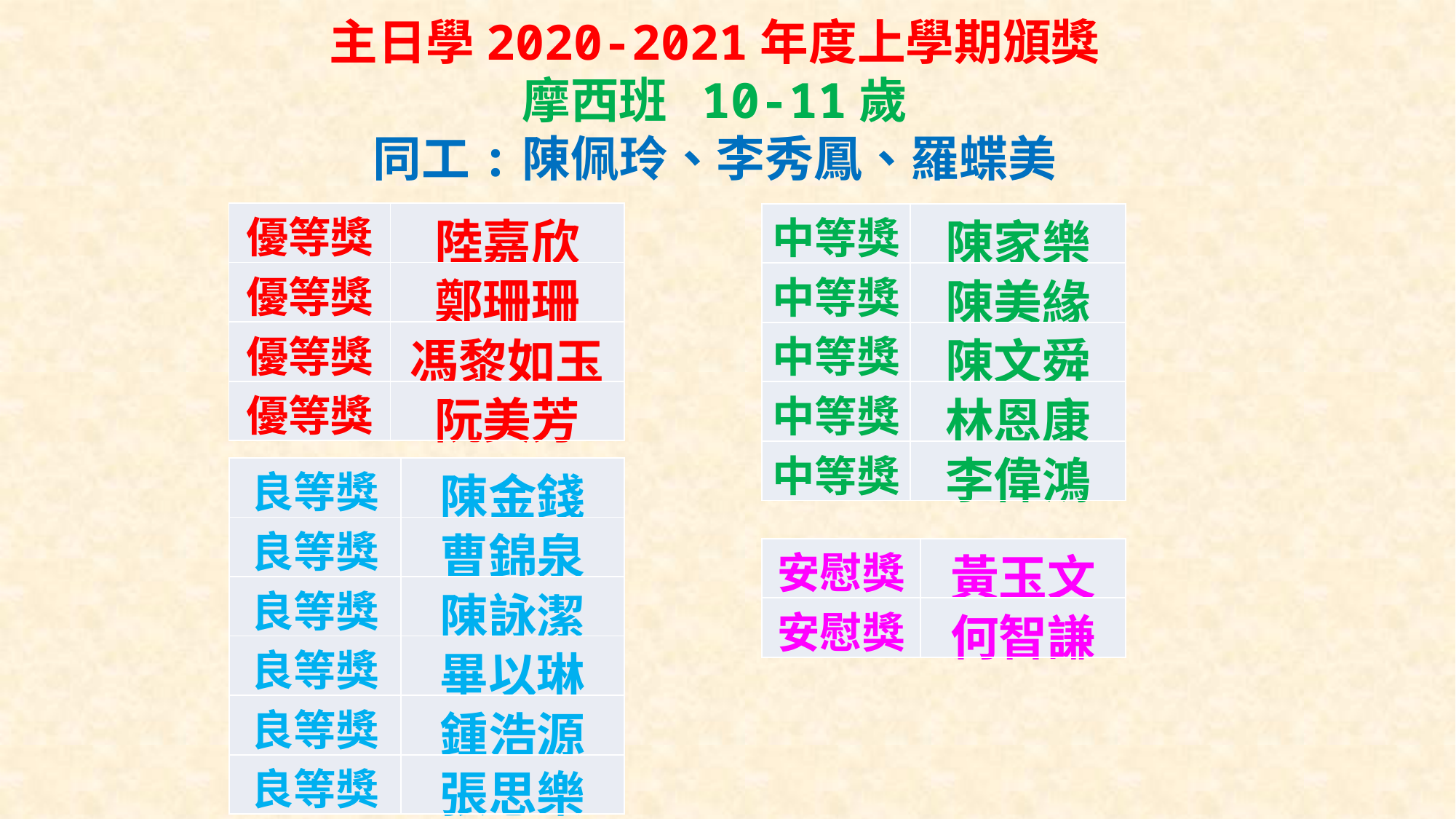

主日學2020-2021年度上學期頒獎
摩西班  10-11歲
同工:陳佩玲、李秀鳳、羅蝶美

| 優等獎 | 陸嘉欣 |
| --- | --- |
| 優等獎 | 鄭珊珊 |
| 優等獎 | 馮黎如玉 |
| 優等獎 | 阮美芳 |
| 中等獎 | 陳家樂 |
| --- | --- |
| 中等獎 | 陳美緣 |
| 中等獎 | 陳文舜 |
| 中等獎 | 林恩康 |
| 中等獎 | 李偉鴻 |
| 良等獎 | 陳金錢 |
| --- | --- |
| 良等獎 | 曹錦泉 |
| 良等獎 | 陳詠潔 |
| 良等獎 | 畢以琳 |
| 良等獎 | 鍾浩源 |
| 良等獎 | 張思樂 |
| 安慰獎 | 黃玉文 |
| --- | --- |
| 安慰獎 | 何智謙 |